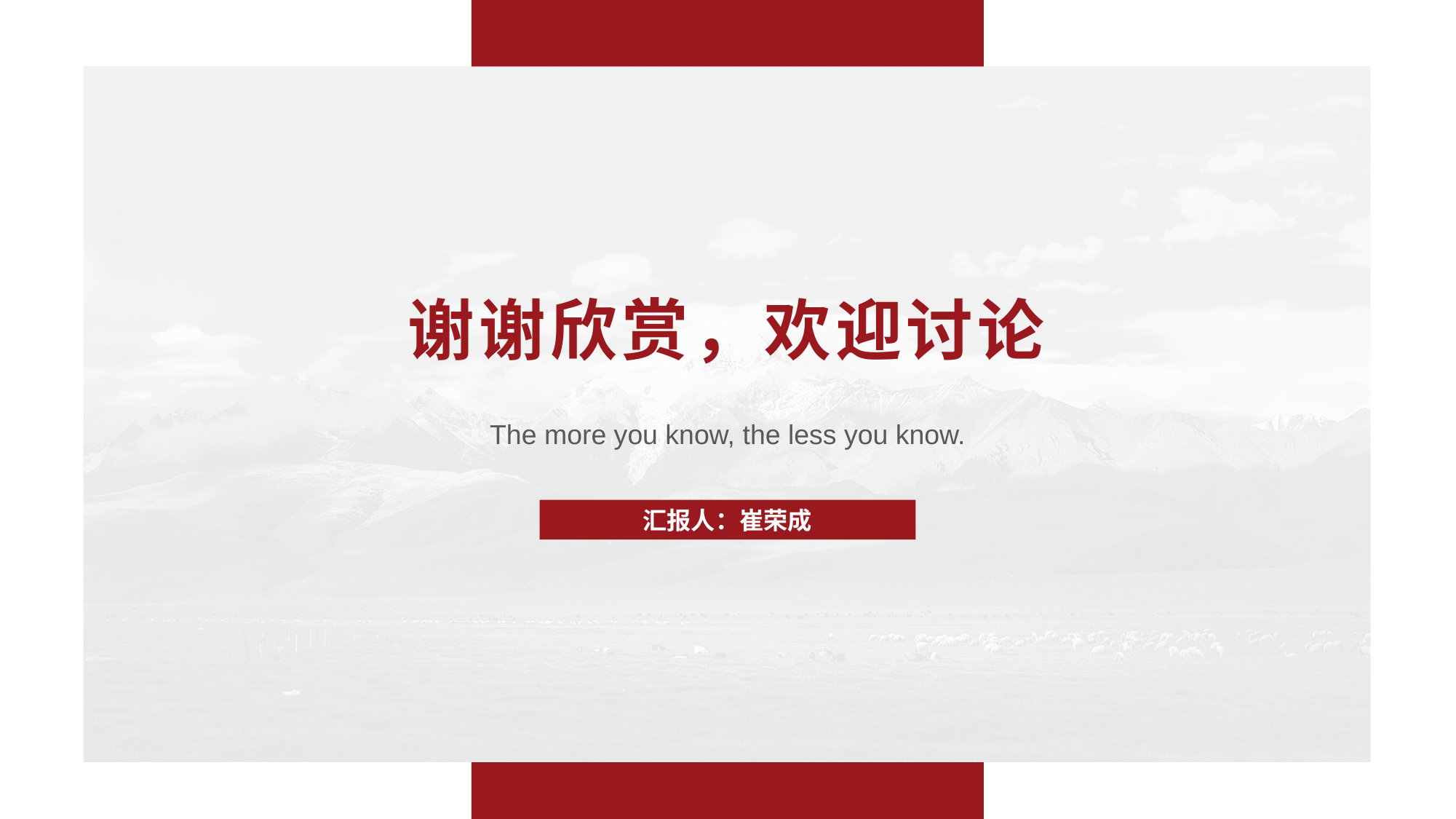

谢谢欣赏，欢迎讨论
The more you know, the less you know.
汇报人：崔荣成